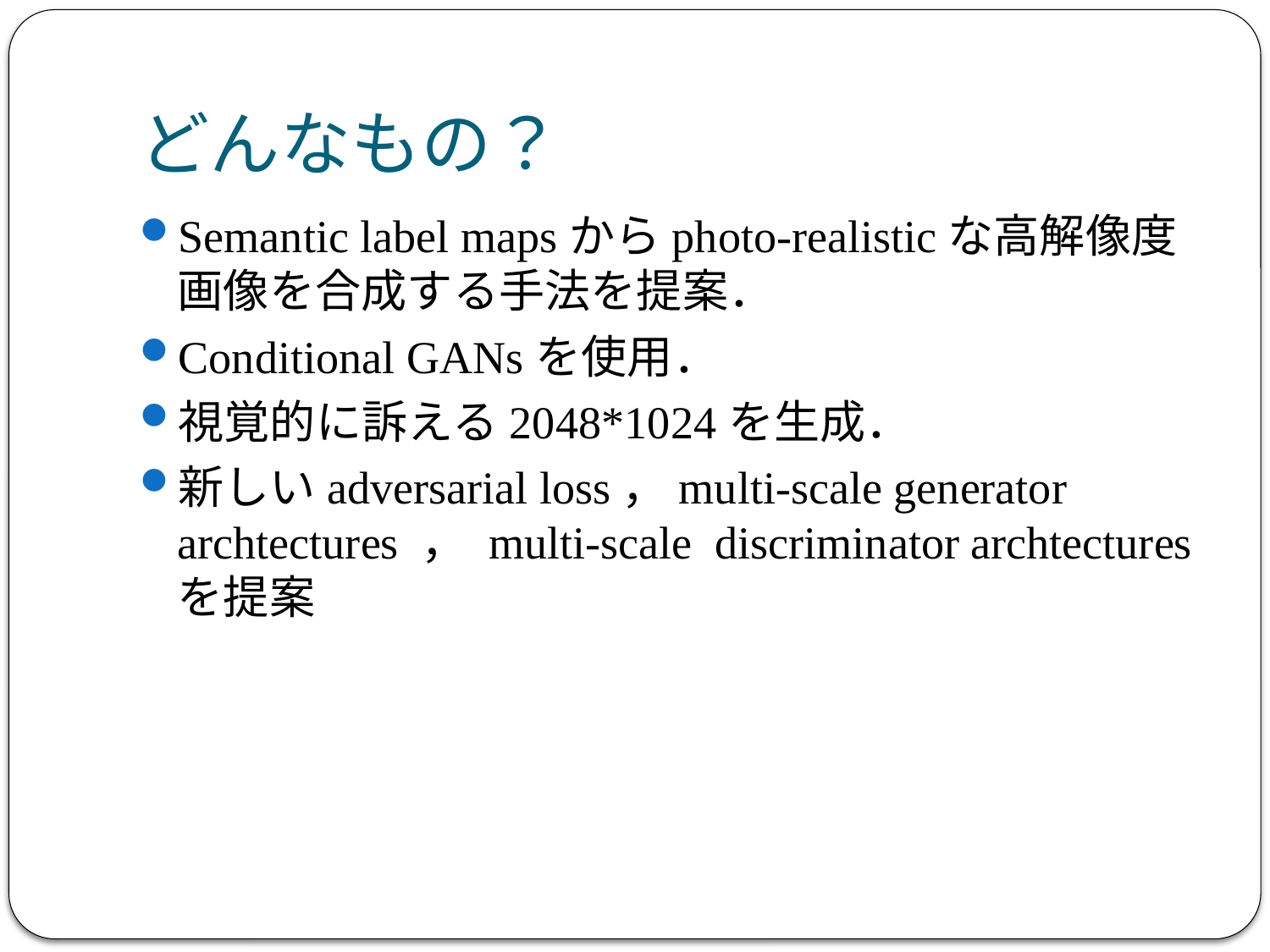

# どんなもの？
Semantic label mapsからphoto-realisticな高解像度画像を合成する手法を提案．
Conditional GANsを使用．
視覚的に訴える2048*1024を生成．
新しいadversarial loss，multi-scale generator archtectures ， multi-scale  discriminator archtecturesを提案